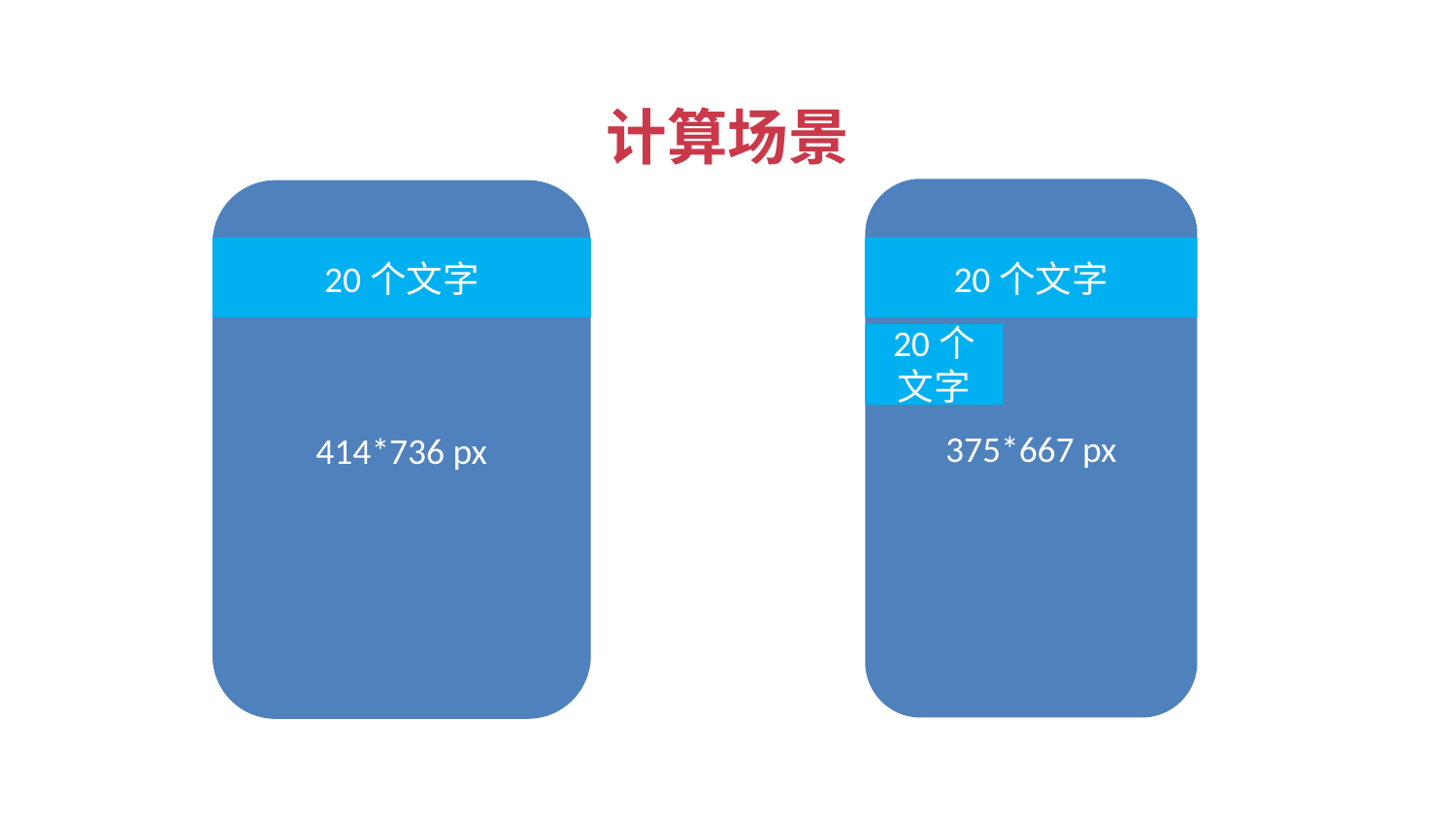

计算场景
375*667 px
414*736 px
20个文字
20个文字
20个文字